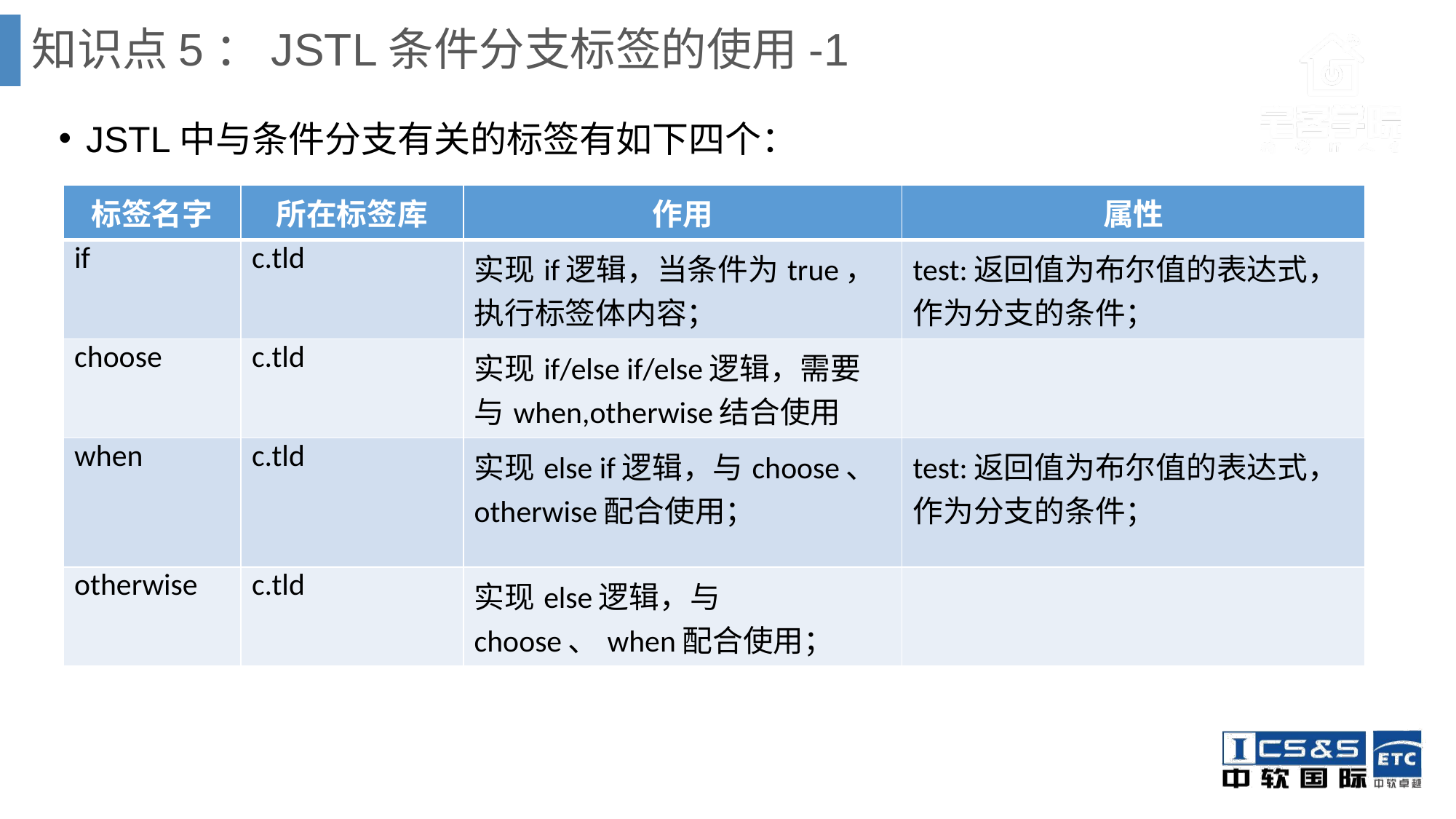

# 知识点5：JSTL条件分支标签的使用-1
JSTL中与条件分支有关的标签有如下四个：

| 标签名字 | 所在标签库 | 作用 | 属性 |
| --- | --- | --- | --- |
| if | c.tld | 实现if逻辑，当条件为true，执行标签体内容； | test:返回值为布尔值的表达式，作为分支的条件； |
| choose | c.tld | 实现if/else if/else逻辑，需要与when,otherwise结合使用 |  |
| when | c.tld | 实现else if逻辑，与choose、otherwise配合使用； | test:返回值为布尔值的表达式，作为分支的条件； |
| otherwise | c.tld | 实现else逻辑，与 choose、when配合使用； |  |